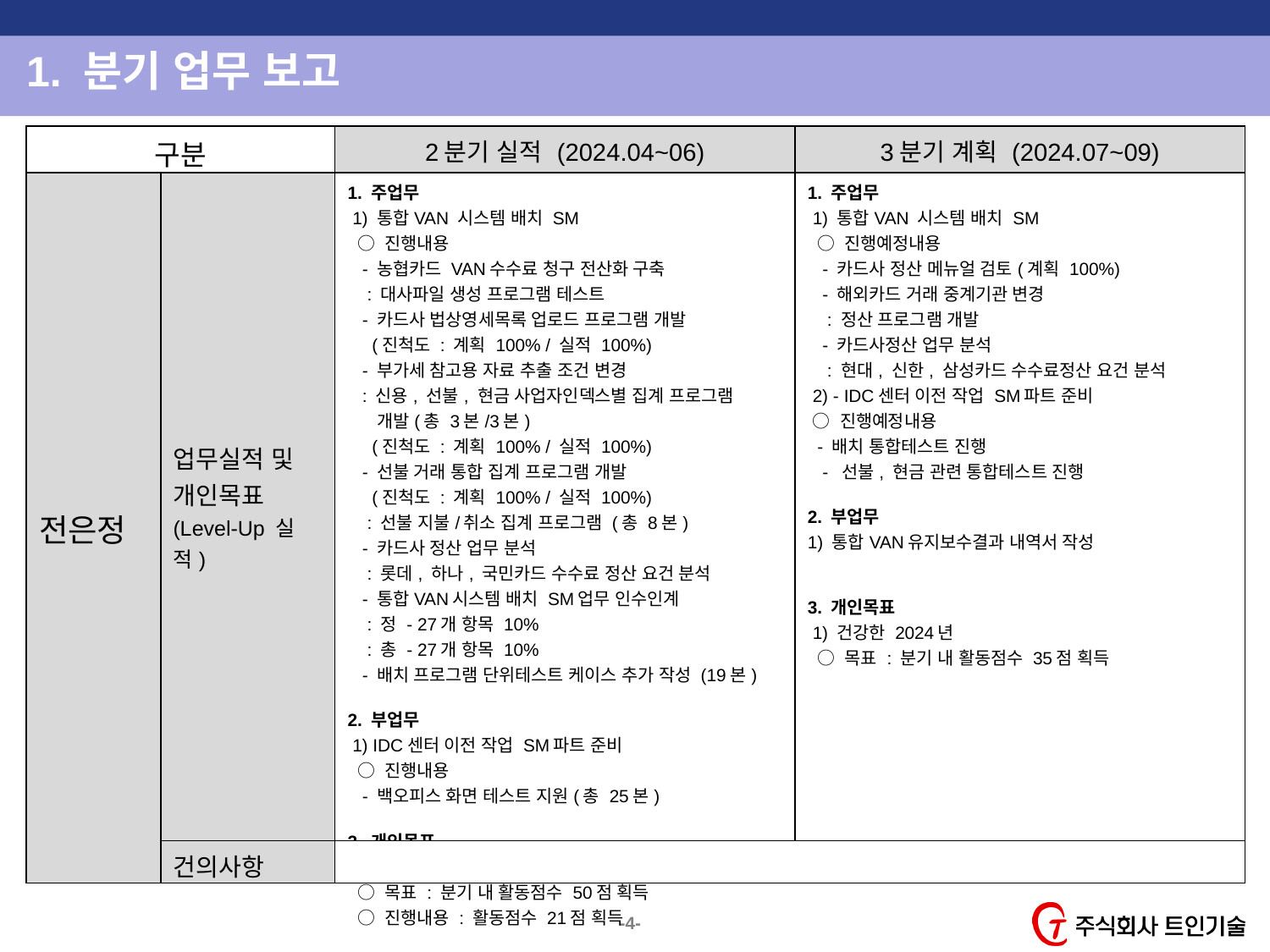

1. 분기 업무 보고
| 구분 |  | 2분기 실적 (2024.04~06) | 3분기 계획 (2024.07~09) |
| --- | --- | --- | --- |
| 전은정 | 업무실적 및 개인목표 (Level-Up 실적) | 1. 주업무 1) 통합VAN 시스템 배치 SM ○ 진행내용 - 농협카드 VAN수수료 청구 전산화 구축 : 대사파일 생성 프로그램 테스트 - 카드사 법상영세목록 업로드 프로그램 개발 (진척도 : 계획 100% / 실적 100%) - 부가세 참고용 자료 추출 조건 변경 : 신용, 선불, 현금 사업자인덱스별 집계 프로그램 개발(총 3본/3본) (진척도 : 계획 100% / 실적 100%) - 선불 거래 통합 집계 프로그램 개발 (진척도 : 계획 100% / 실적 100%) : 선불 지불/취소 집계 프로그램 (총 8본) - 카드사 정산 업무 분석 : 롯데, 하나, 국민카드 수수료 정산 요건 분석 - 통합VAN시스템 배치 SM업무 인수인계 : 정 - 27개 항목 10% : 총 - 27개 항목 10% - 배치 프로그램 단위테스트 케이스 추가 작성 (19본) 2. 부업무 1) IDC센터 이전 작업 SM파트 준비 ○ 진행내용 - 백오피스 화면 테스트 지원(총 25본) 3. 개인목표 1) 건강한 2024년 ○ 목표 : 분기 내 활동점수 50점 획득 ○ 진행내용 : 활동점수 21점 획득 | 1. 주업무 1) 통합VAN 시스템 배치 SM ○ 진행예정내용 - 카드사 정산 메뉴얼 검토(계획 100%) - 해외카드 거래 중계기관 변경 : 정산 프로그램 개발 - 카드사정산 업무 분석 : 현대, 신한, 삼성카드 수수료정산 요건 분석 2) - IDC센터 이전 작업 SM파트 준비 ○ 진행예정내용 - 배치 통합테스트 진행 - 선불, 현금 관련 통합테스트 진행 2. 부업무 1) 통합VAN유지보수결과 내역서 작성 3. 개인목표 1) 건강한 2024년 ○ 목표 : 분기 내 활동점수 35점 획득 |
|  | 건의사항 |  |  |